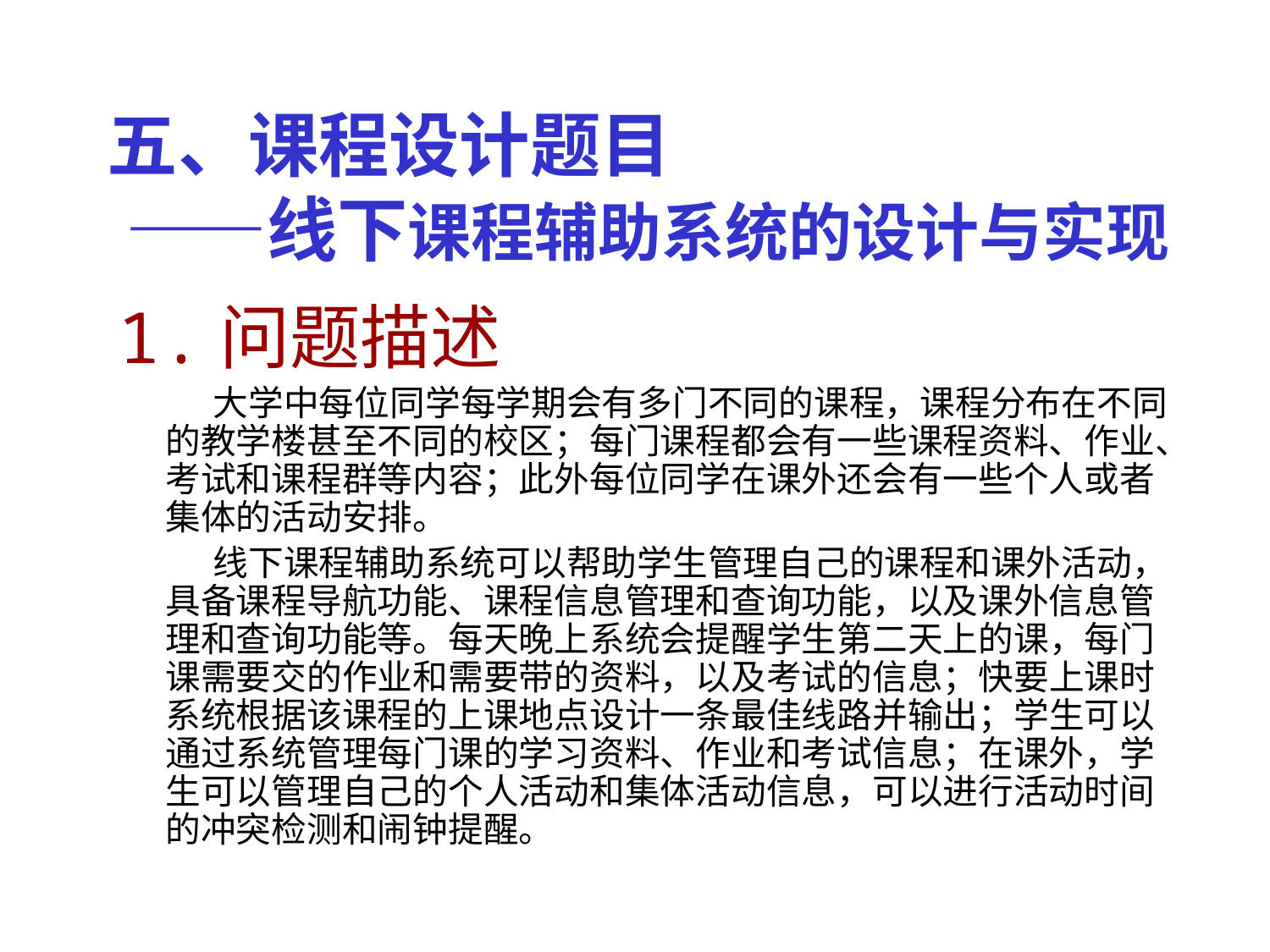

# 五、课程设计题目 ——线下课程辅助系统的设计与实现
1.问题描述
大学中每位同学每学期会有多门不同的课程，课程分布在不同的教学楼甚至不同的校区；每门课程都会有一些课程资料、作业、考试和课程群等内容；此外每位同学在课外还会有一些个人或者集体的活动安排。
线下课程辅助系统可以帮助学生管理自己的课程和课外活动，具备课程导航功能、课程信息管理和查询功能，以及课外信息管理和查询功能等。每天晚上系统会提醒学生第二天上的课，每门课需要交的作业和需要带的资料，以及考试的信息；快要上课时系统根据该课程的上课地点设计一条最佳线路并输出；学生可以通过系统管理每门课的学习资料、作业和考试信息；在课外，学生可以管理自己的个人活动和集体活动信息，可以进行活动时间的冲突检测和闹钟提醒。